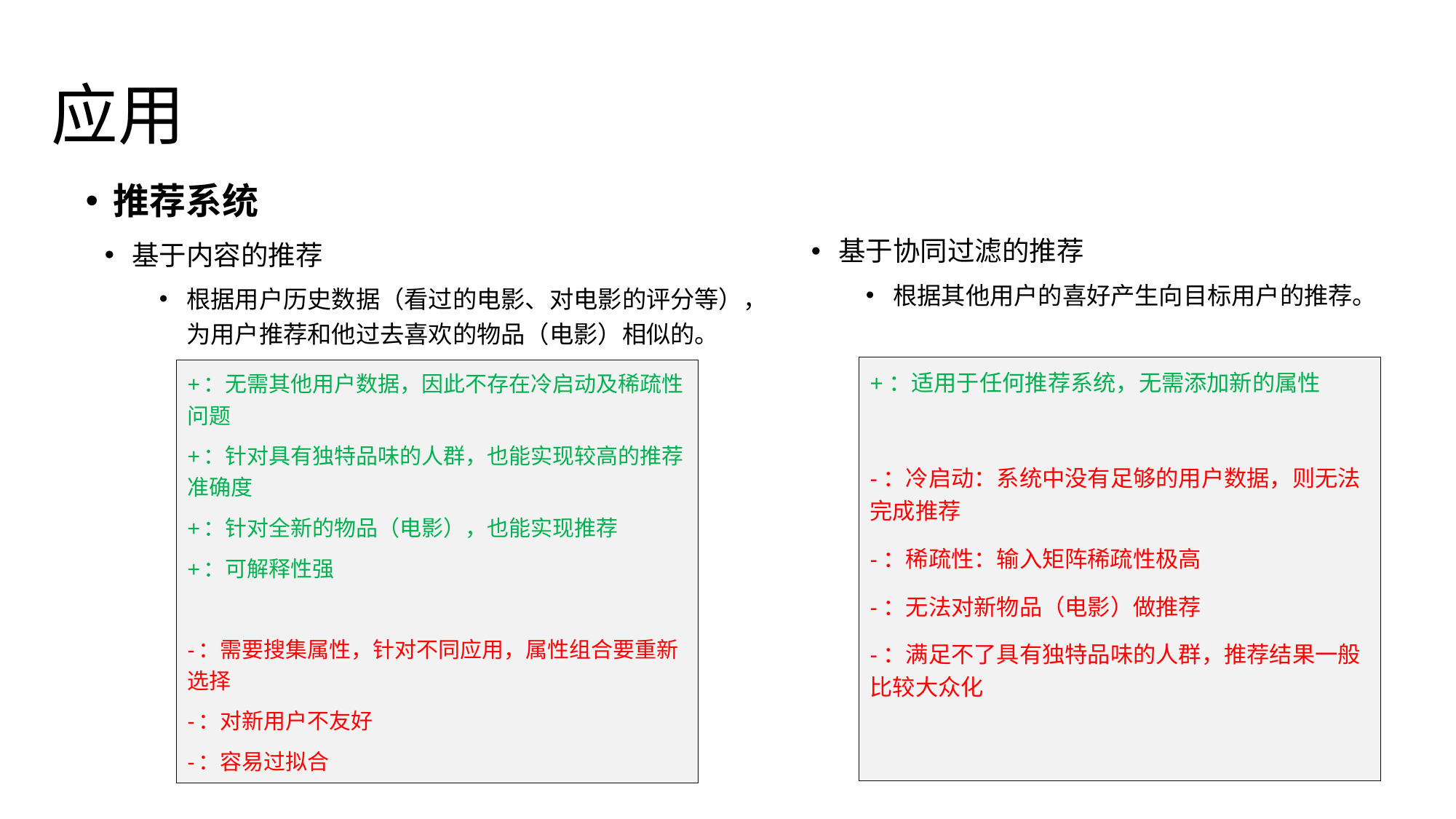

# 应用
推荐系统

基于协同过滤的推荐
根据其他用户的喜好产生向目标用户的推荐。
基于内容的推荐
根据用户历史数据（看过的电影、对电影的评分等），为用户推荐和他过去喜欢的物品（电影）相似的。
+：适用于任何推荐系统，无需添加新的属性

-：冷启动：系统中没有足够的用户数据，则无法完成推荐
-：稀疏性：输入矩阵稀疏性极高
-：无法对新物品（电影）做推荐
-：满足不了具有独特品味的人群，推荐结果一般比较大众化

+：无需其他用户数据，因此不存在冷启动及稀疏性问题
+：针对具有独特品味的人群，也能实现较高的推荐准确度
+：针对全新的物品（电影），也能实现推荐
+：可解释性强

-：需要搜集属性，针对不同应用，属性组合要重新选择
-：对新用户不友好
-：容易过拟合